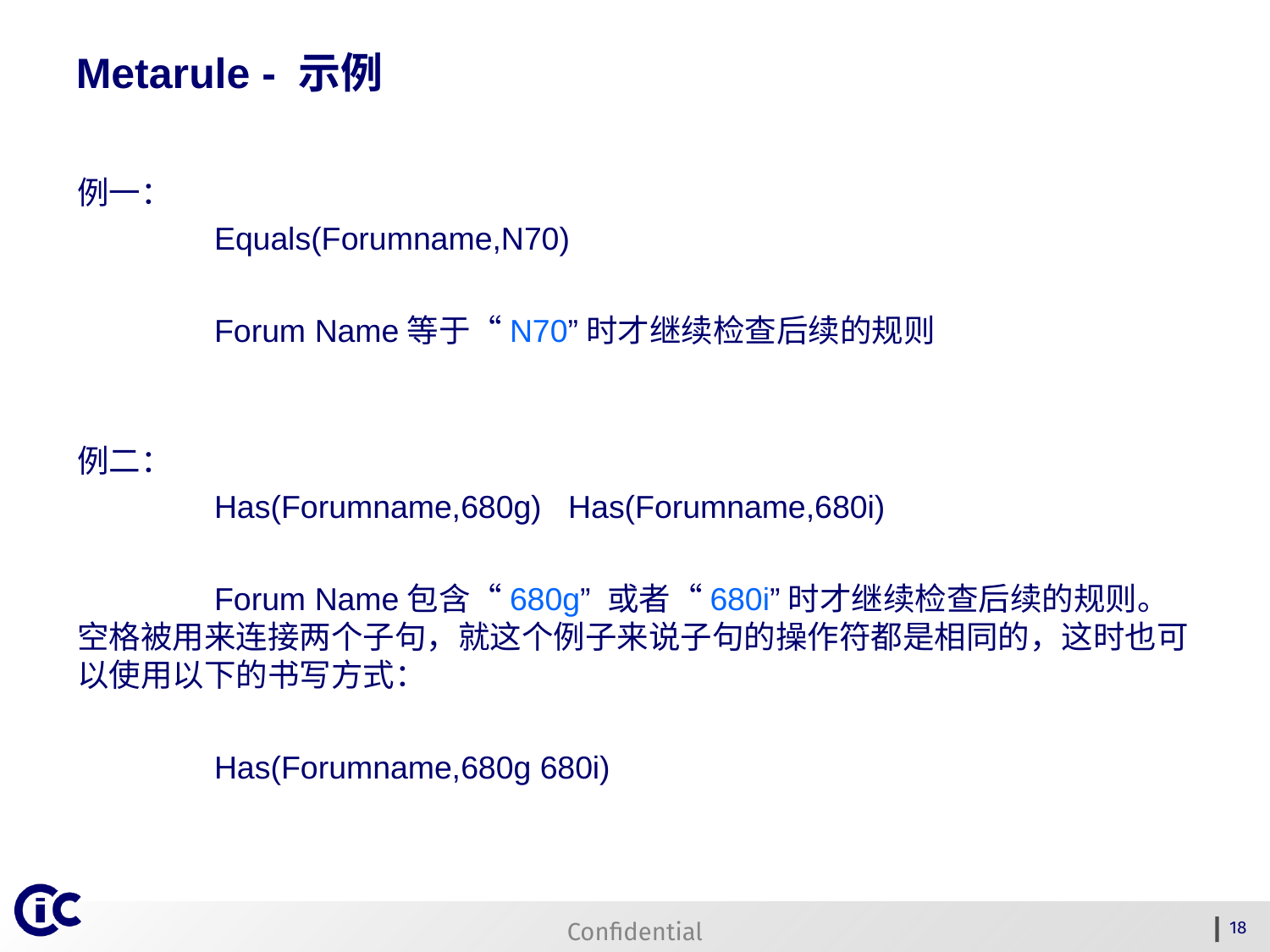

Metarule - 示例
例一：
	Equals(Forumname,N70)

	Forum Name等于“N70”时才继续检查后续的规则

例二：
	Has(Forumname,680g)   Has(Forumname,680i)

	Forum Name包含“680g” 或者“680i”时才继续检查后续的规则。空格被用来连接两个子句，就这个例子来说子句的操作符都是相同的，这时也可以使用以下的书写方式：

	Has(Forumname,680g 680i)